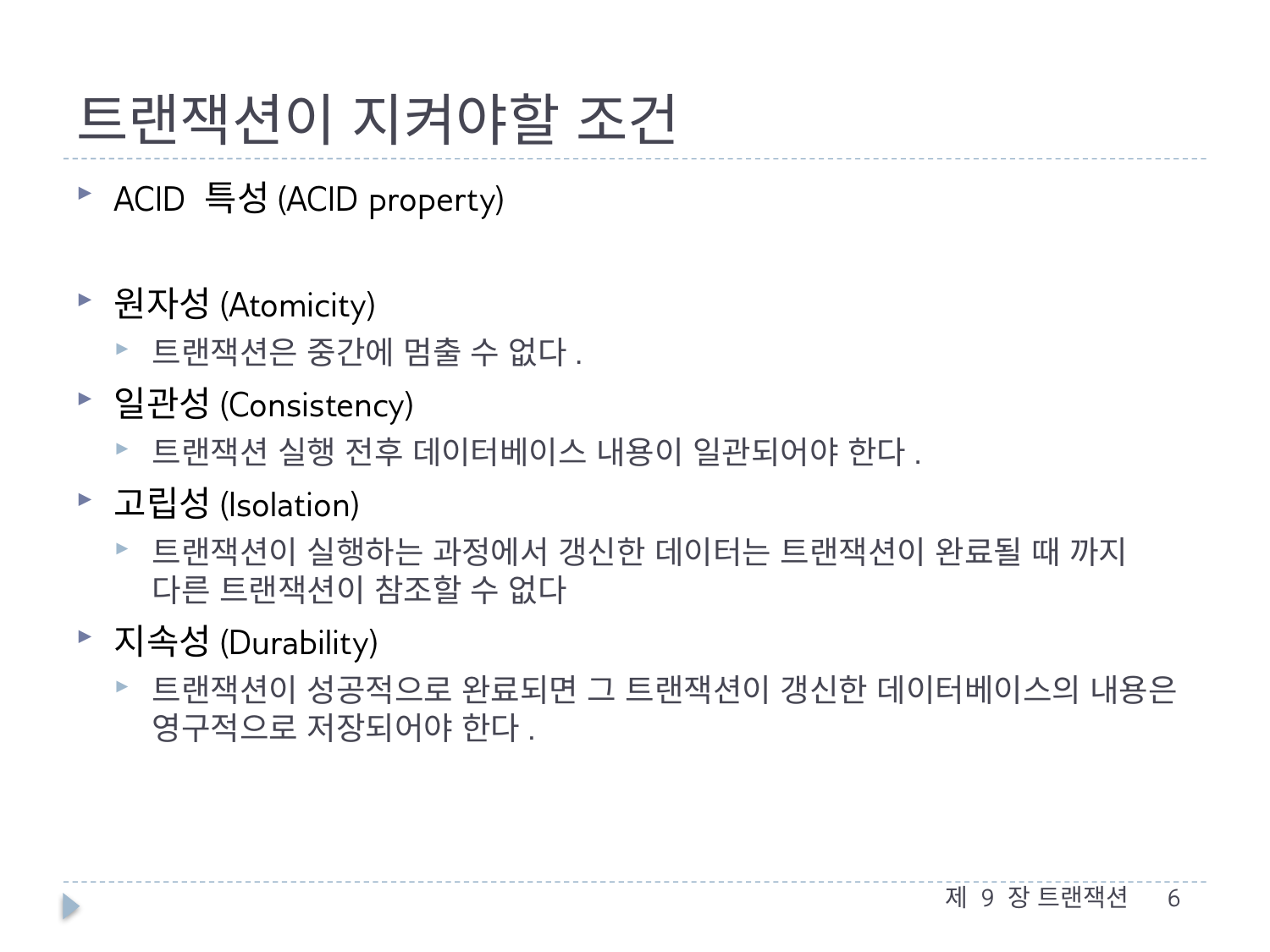

# 트랜잭션이 지켜야할 조건
ACID 특성(ACID property)

원자성(Atomicity)
트랜잭션은 중간에 멈출 수 없다.
일관성(Consistency)
트랜잭션 실행 전후 데이터베이스 내용이 일관되어야 한다.
고립성(Isolation)
트랜잭션이 실행하는 과정에서 갱신한 데이터는 트랜잭션이 완료될 때 까지 다른 트랜잭션이 참조할 수 없다
지속성(Durability)
트랜잭션이 성공적으로 완료되면 그 트랜잭션이 갱신한 데이터베이스의 내용은 영구적으로 저장되어야 한다.
제 9 장 트랜잭션
6